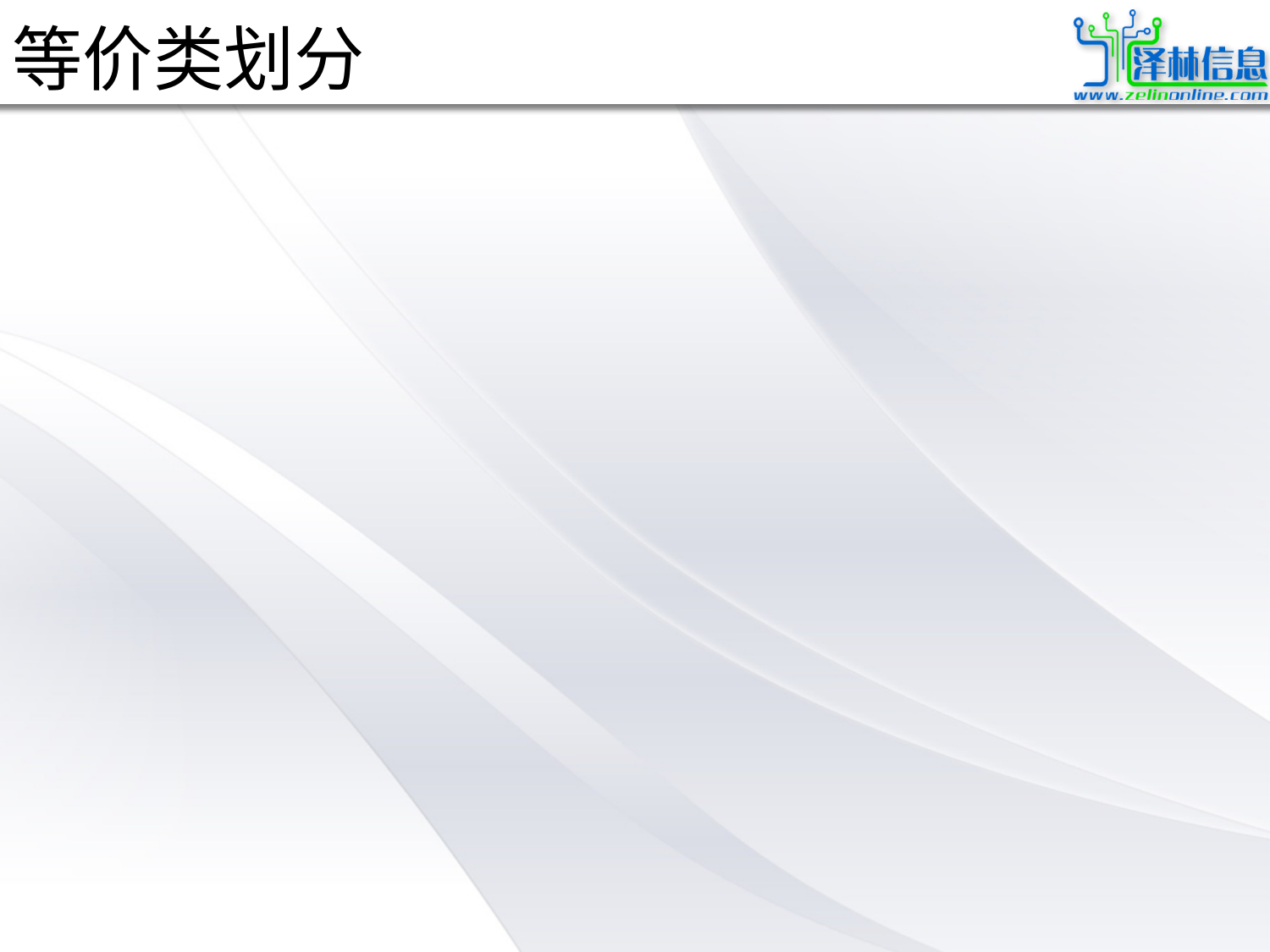

# 等价类划分
2）设计测试用例，以便覆盖所有的有效等价类在表中列出了3个有效等价类，编号分别为①、⑤、⑧，设计的测试用例如下：
测试数据    期望结果      覆盖的有效等价类
200211      输入有效          ①、⑤、⑧